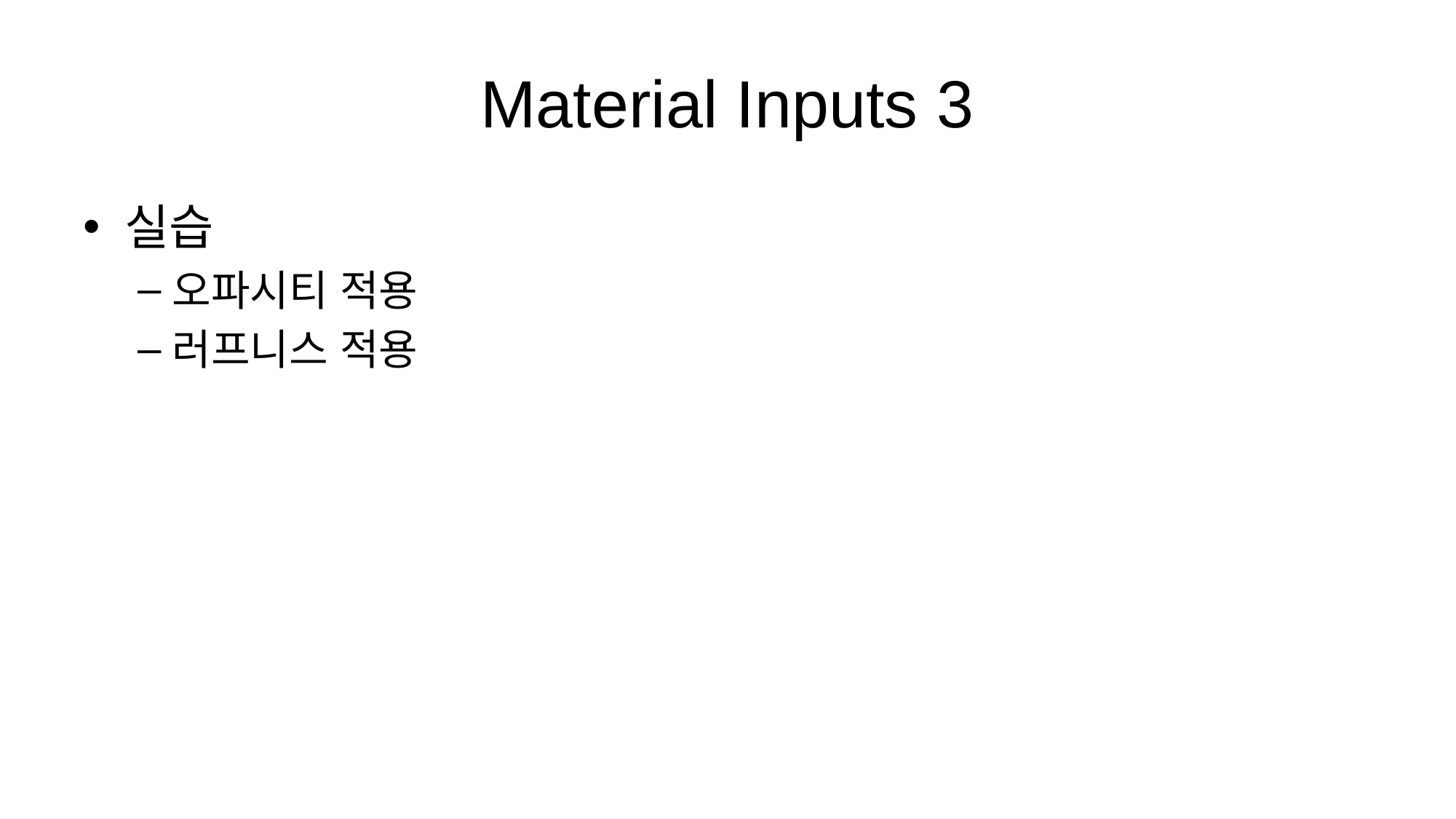

# Material Inputs 3
실습
오파시티 적용
러프니스 적용